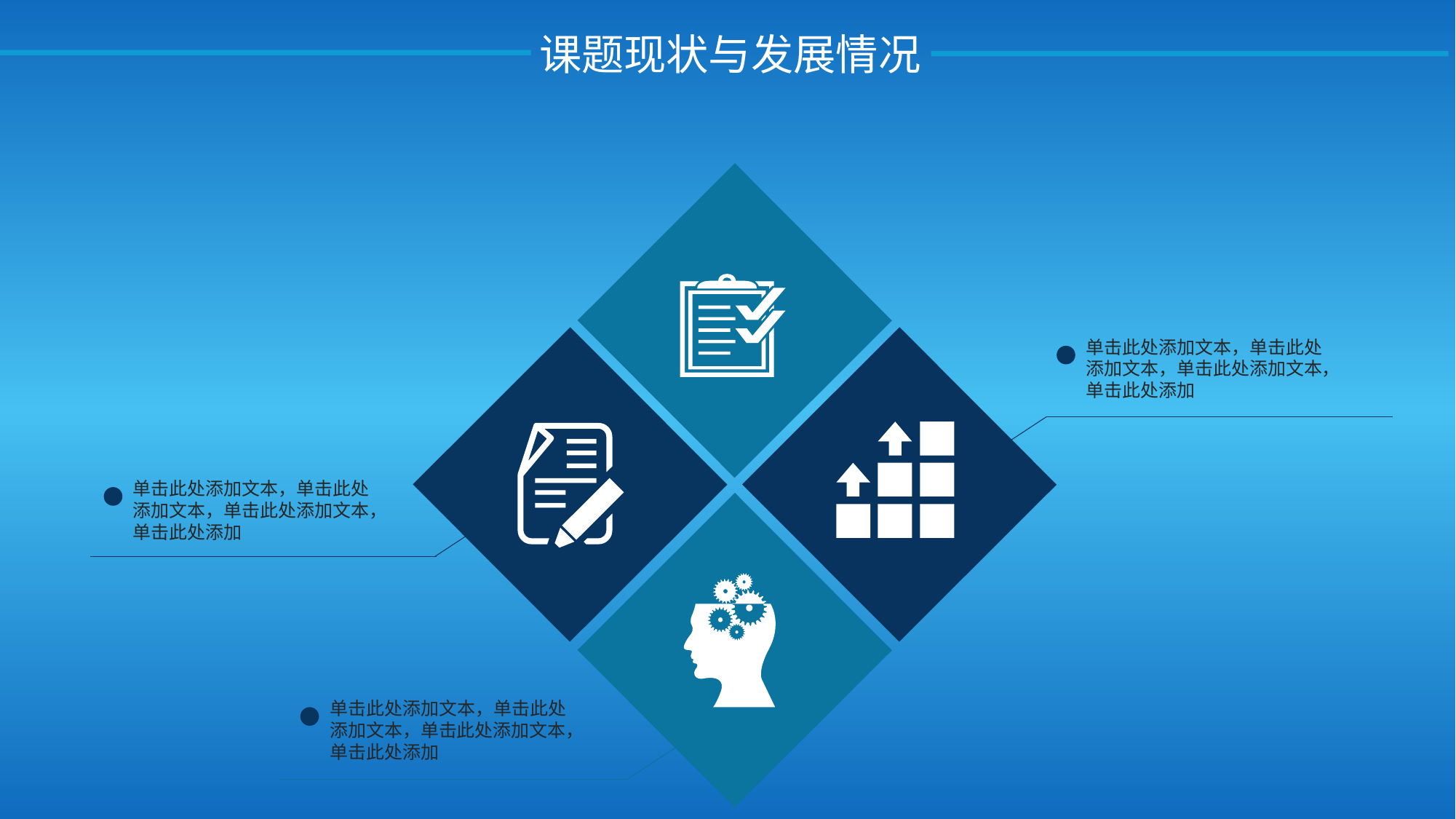

课题现状与发展情况

单击此处添加文本，单击此处添加文本，单击此处添加文本，单击此处添加

单击此处添加文本，单击此处添加文本，单击此处添加文本，单击此处添加

单击此处添加文本，单击此处添加文本，单击此处添加文本，单击此处添加